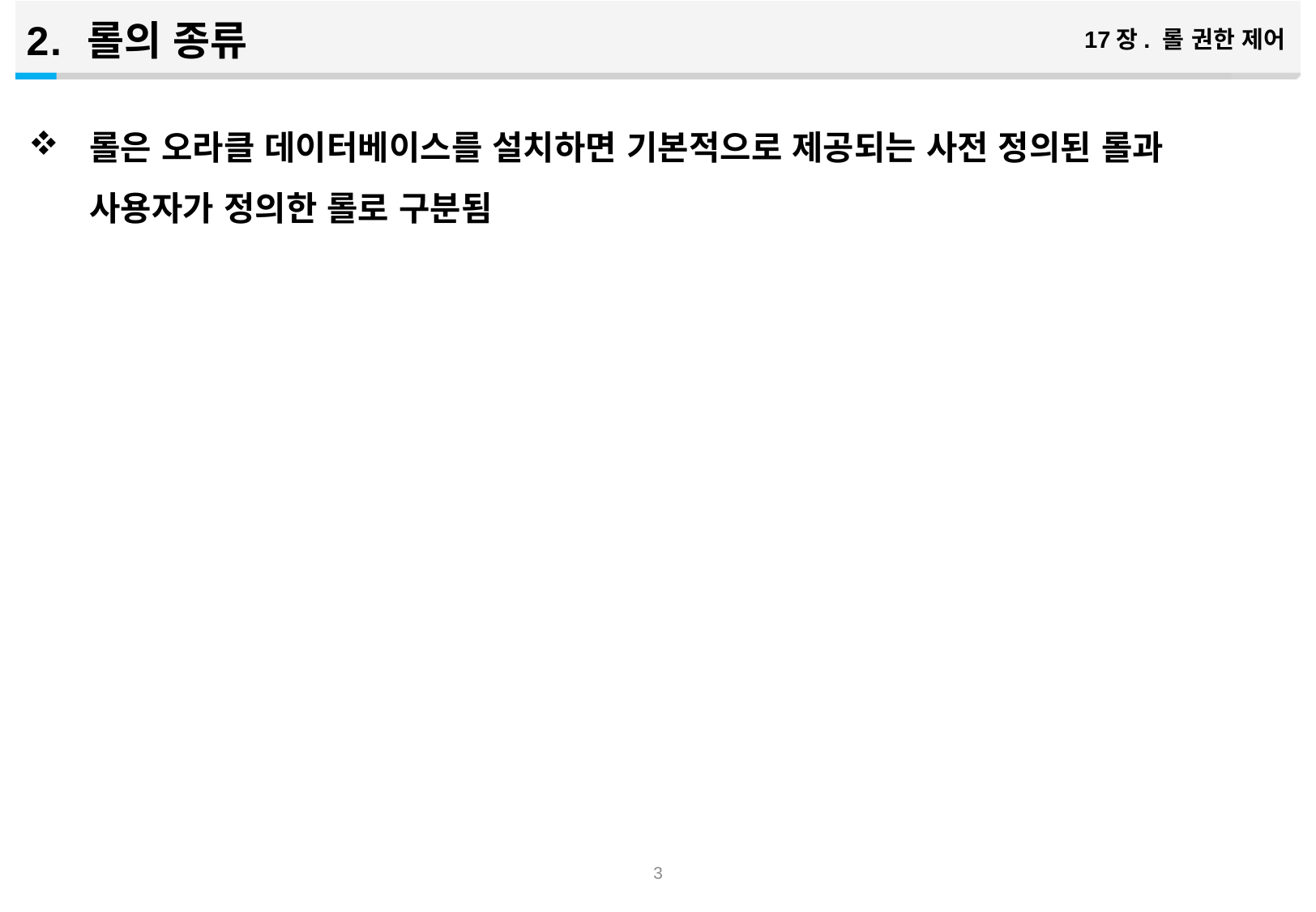

롤의 종류
17장. 롤 권한 제어
롤은 오라클 데이터베이스를 설치하면 기본적으로 제공되는 사전 정의된 롤과 사용자가 정의한 롤로 구분됨
3